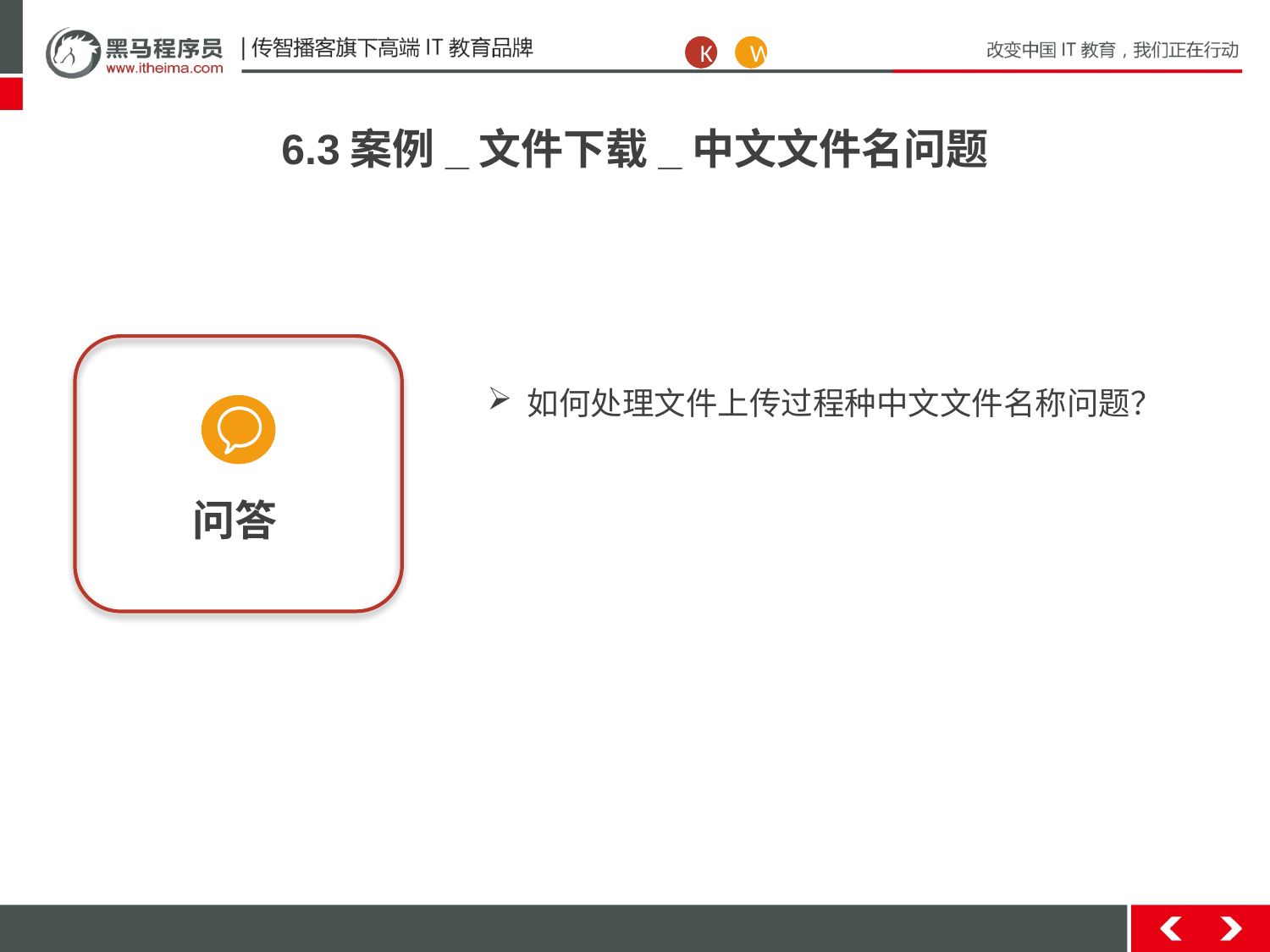

K
W
6.3案例_文件下载_中文文件名问题

问答
如何处理文件上传过程种中文文件名称问题？